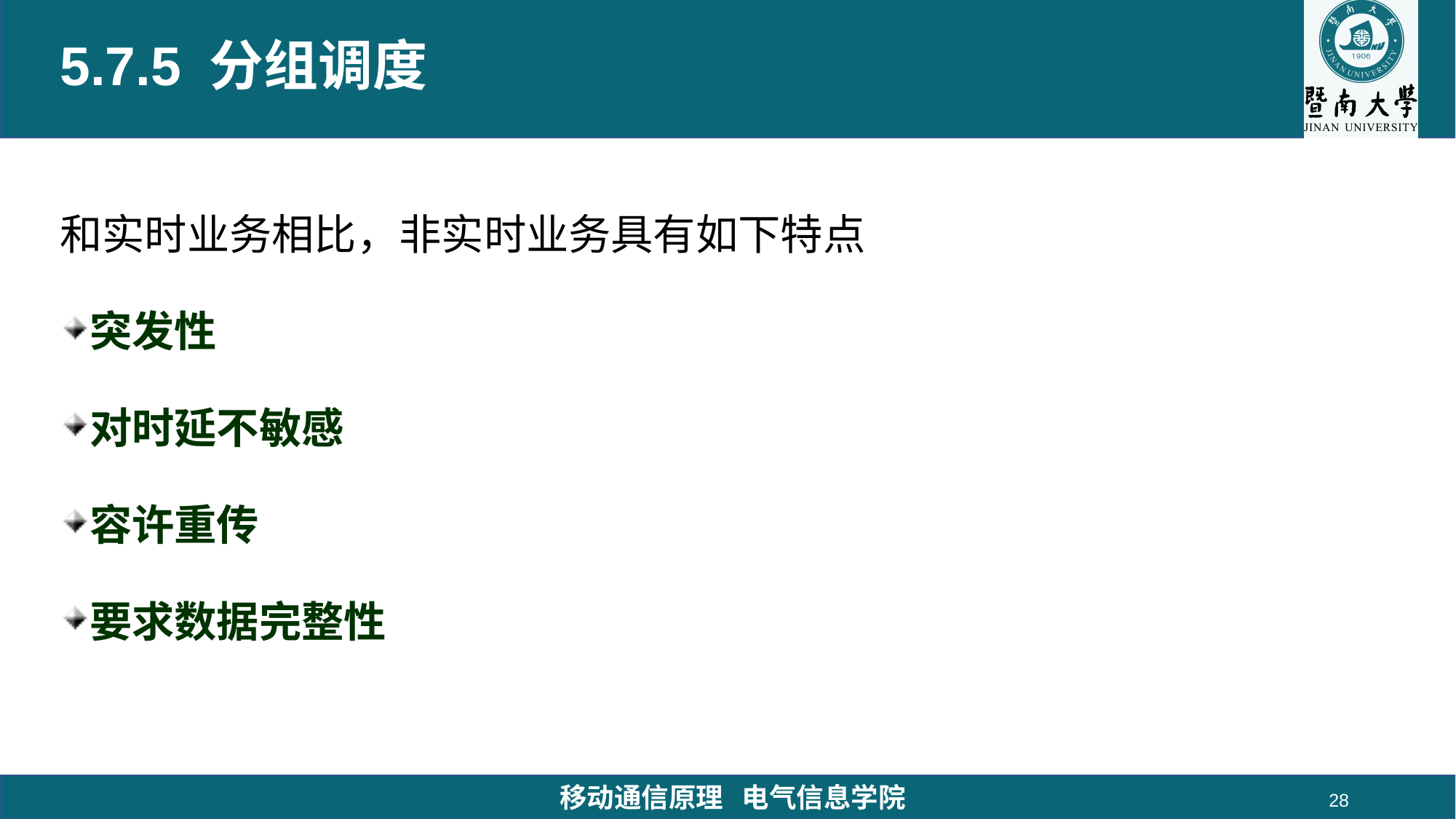

# 5.7.5 分组调度
和实时业务相比，非实时业务具有如下特点
突发性
对时延不敏感
容许重传
要求数据完整性
移动通信原理   电气信息学院
28